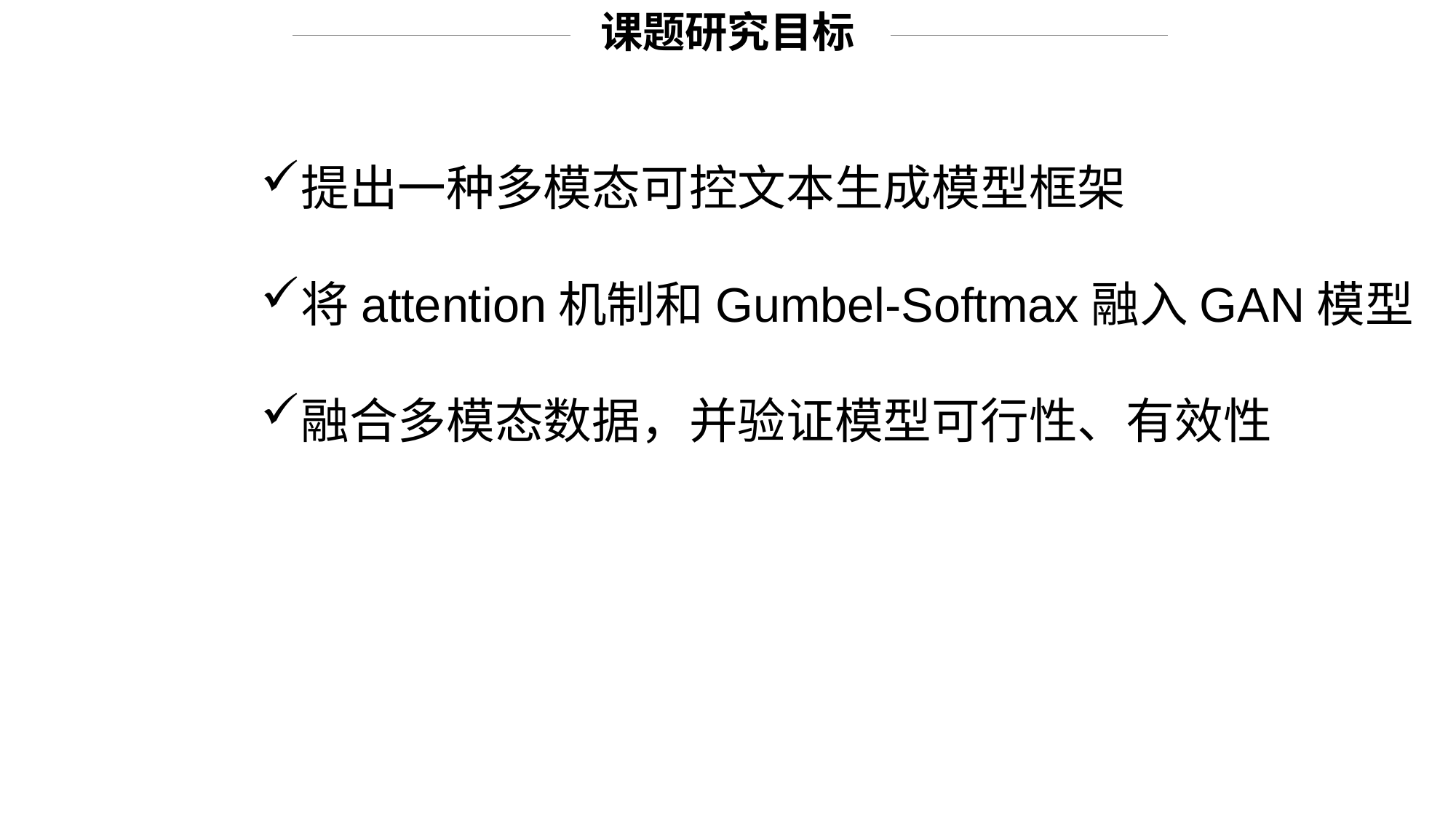

课题研究目标
提出一种多模态可控文本生成模型框架

将attention机制和Gumbel-Softmax融入GAN模型

融合多模态数据，并验证模型可行性、有效性